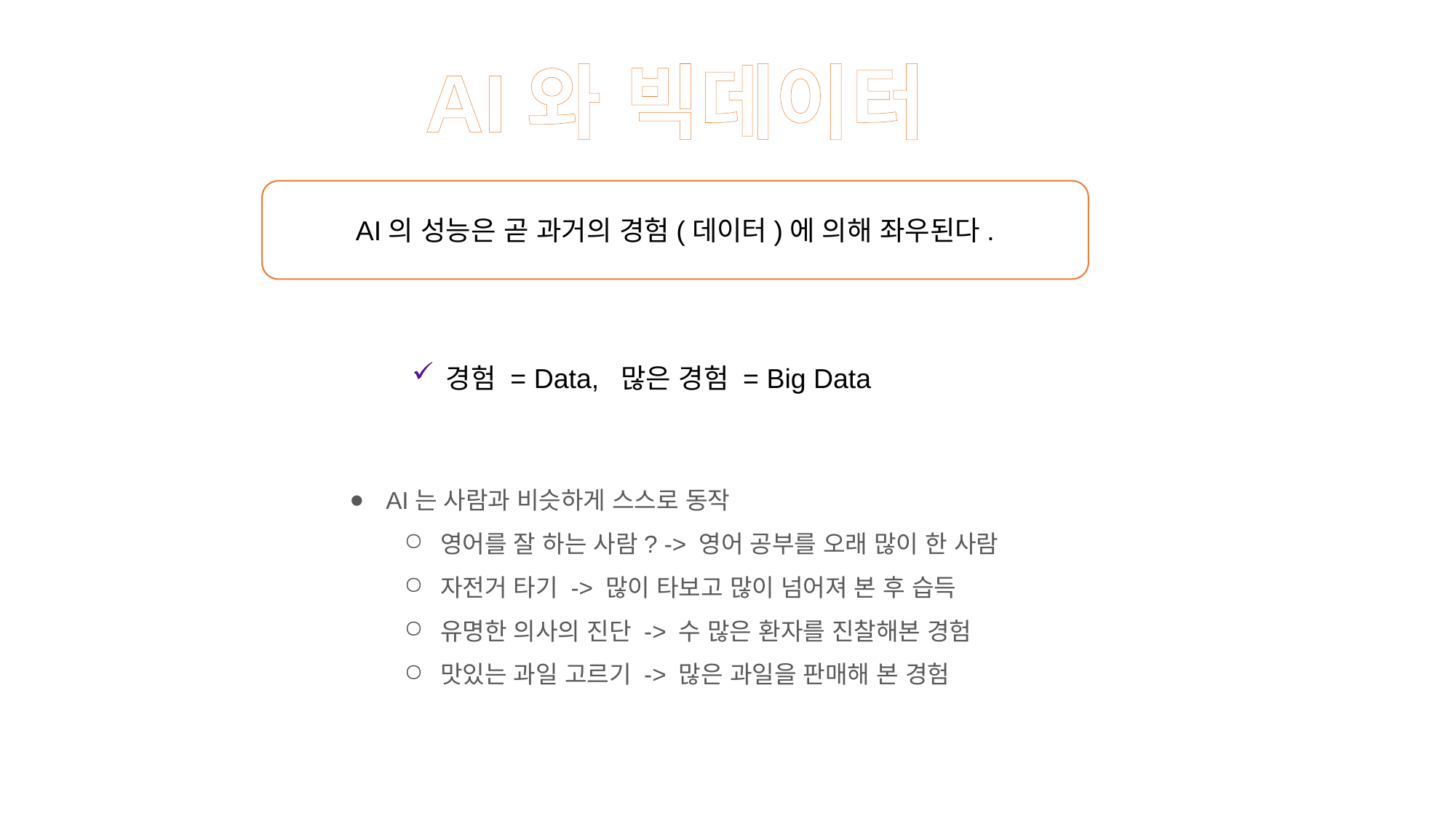

AI와 빅데이터
AI의 성능은 곧 과거의 경험(데이터)에 의해 좌우된다.
경험 = Data,  많은 경험 = Big Data
AI는 사람과 비슷하게 스스로 동작
영어를 잘 하는 사람? -> 영어 공부를 오래 많이 한 사람
자전거 타기 -> 많이 타보고 많이 넘어져 본 후 습득
유명한 의사의 진단 -> 수 많은 환자를 진찰해본 경험
맛있는 과일 고르기 -> 많은 과일을 판매해 본 경험